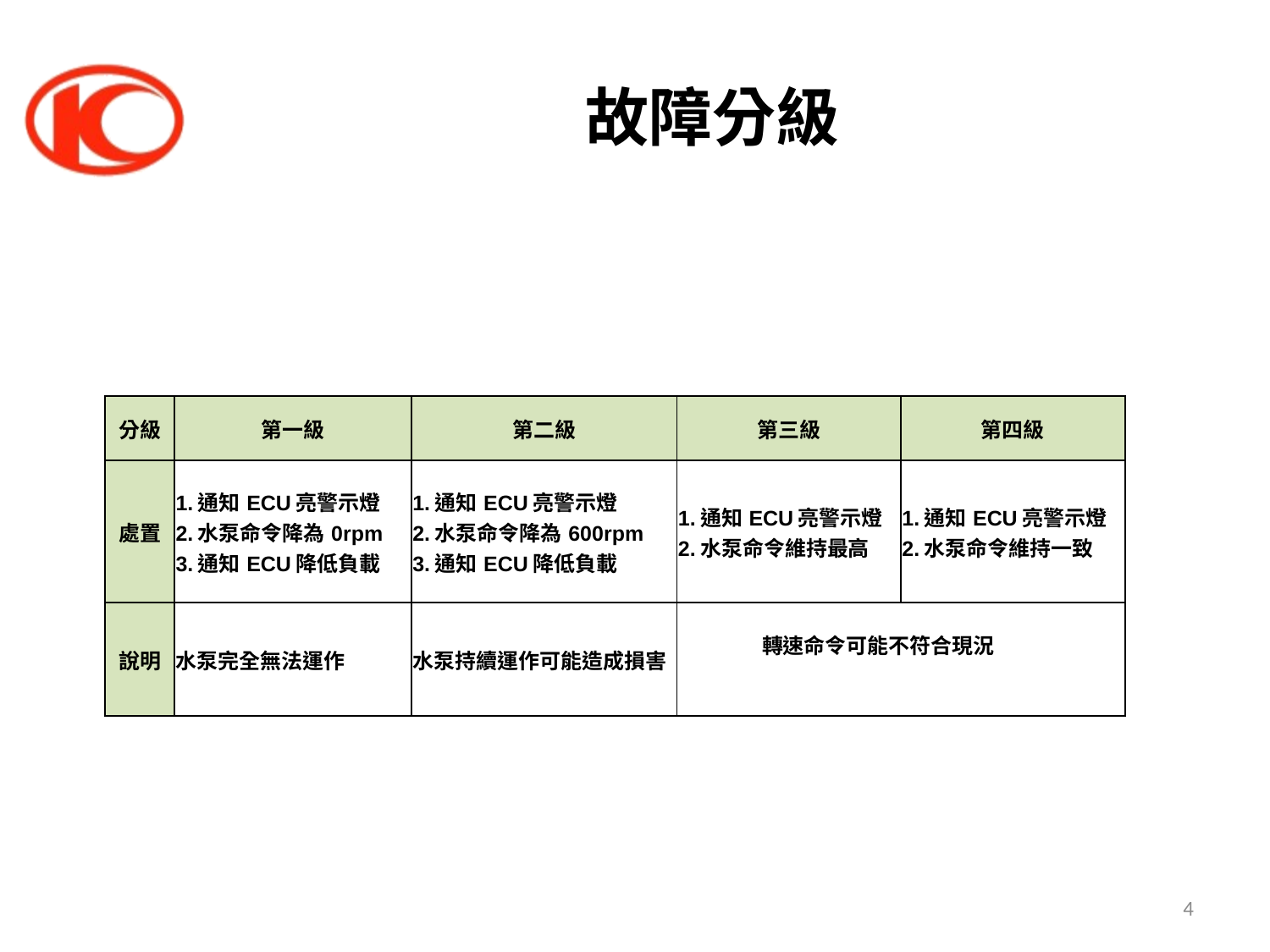

# 故障分級
| 分級 | 第一級 | 第二級 | 第三級 | 第四級 |
| --- | --- | --- | --- | --- |
| 處置 | 1.通知ECU亮警示燈 2.水泵命令降為0rpm 3.通知ECU降低負載 | 1.通知ECU亮警示燈 2.水泵命令降為600rpm 3.通知ECU降低負載 | 1.通知ECU亮警示燈 2.水泵命令維持最高 | 1.通知ECU亮警示燈 2.水泵命令維持一致 |
| 說明 | 水泵完全無法運作 | 水泵持續運作可能造成損害 | 轉速命令可能不符合現況 |  |
4